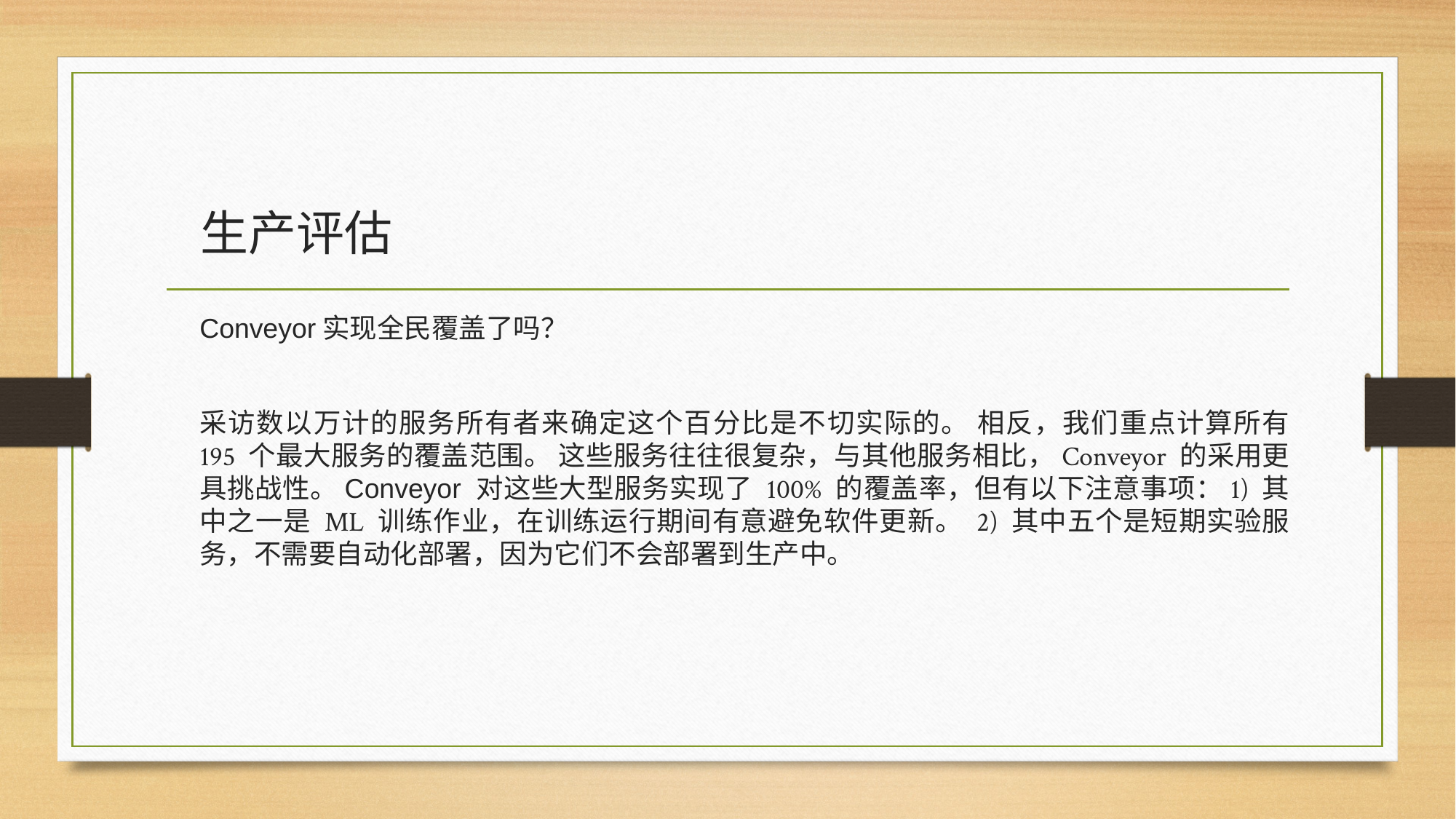

# 生产评估
Conveyor实现全民覆盖了吗？

采访数以万计的服务所有者来确定这个百分比是不切实际的。 相反，我们重点计算所有 195 个最大服务的覆盖范围。 这些服务往往很复杂，与其他服务相比，Conveyor 的采用更具挑战性。Conveyor 对这些大型服务实现了 100% 的覆盖率，但有以下注意事项：1) 其中之一是 ML 训练作业，在训练运行期间有意避免软件更新。 2) 其中五个是短期实验服务，不需要自动化部署，因为它们不会部署到生产中。